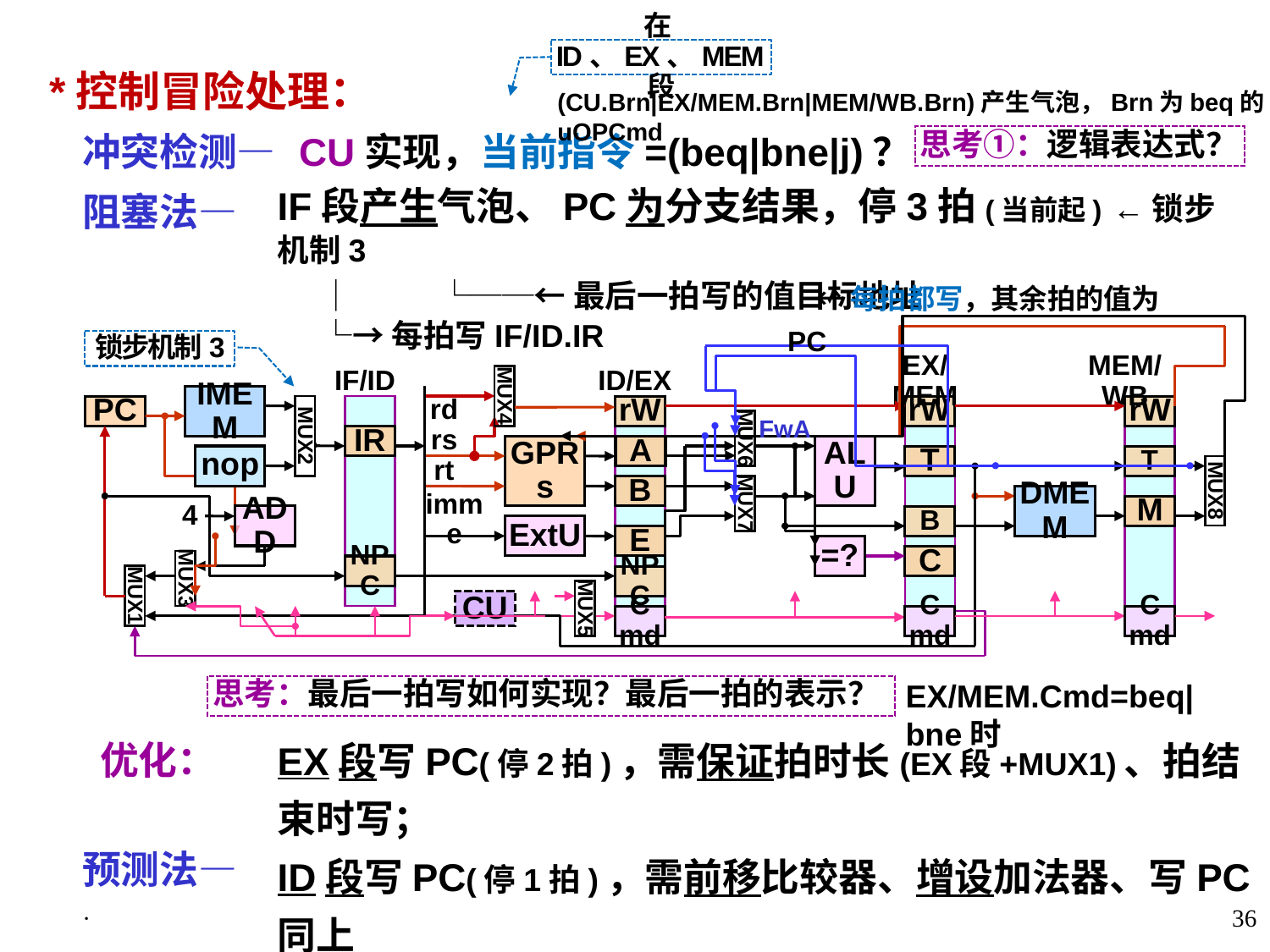

在ID、EX、MEM段
 *控制冒险处理：
    冲突检测—
    阻塞法—

      优化：

    预测法—
(CU.Brn|EX/MEM.Brn|MEM/WB.Brn)产生气泡，Brn为beq的uOPCmd
  CU实现，当前指令=(beq|bne|j)？
IF段产生气泡、PC为分支结果，停3拍(当前起) ←锁步机制3
      │            └──←最后一拍写的值目标地址
      └→每拍写IF/ID.IR
思考①：逻辑表达式？
└←每拍都写，其余拍的值为PC
MUX4
IF/ID
ID/EX
EX/MEM
MEM/WB
IMEM
rd
rs
rt

PC
rW
rW
rW
MUX6
FwA
IR
GPRs
ALU
A
T
T
MUX8
B
MUX7
DMEM
M
4
imme
ADD
B
ExtU
E
=?
C
NPC
MUX1
NPC
MUX5
CU
Cmd
Cmd
Cmd
锁步机制3
MUX2
nop
MUX3
思考：最后一拍写如何实现？最后一拍的表示？
EX/MEM.Cmd=beq|bne时
EX段写PC(停2拍)，需保证拍时长(EX段+MUX1)、拍结束时写；
ID段写PC(停1拍)，需前移比较器、增设加法器、写PC同上
(第4章讨论)
·
36